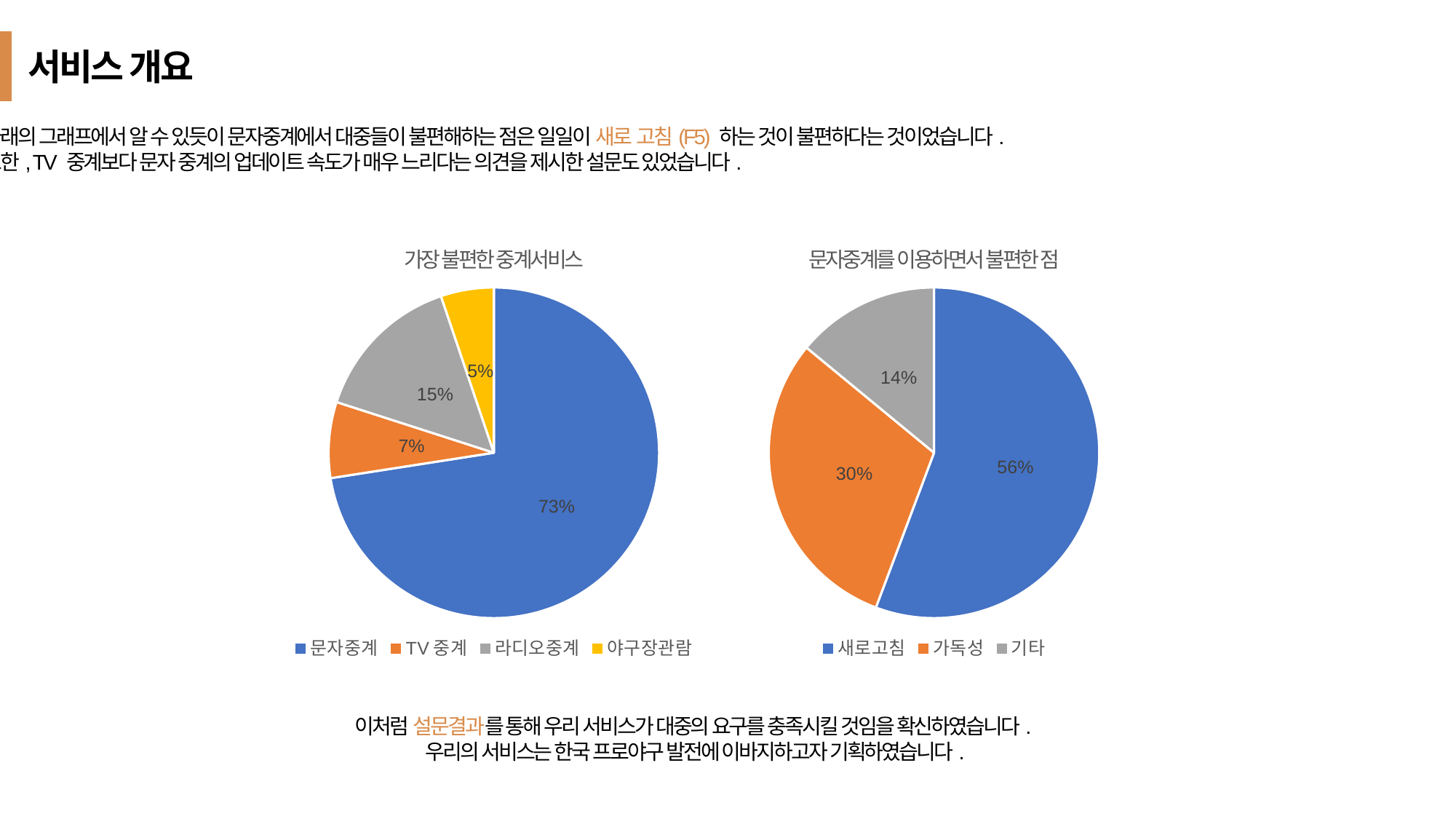

서비스 개요
아래의 그래프에서 알 수 있듯이 문자중계에서 대중들이 불편해하는 점은 일일이 새로 고침(F5) 하는 것이 불편하다는 것이었습니다.
또한, TV 중계보다 문자 중계의 업데이트 속도가 매우 느리다는 의견을 제시한 설문도 있었습니다.

### Chart:

| Category | 가장 불편한 중계서비스 |
|---|---|
| 문자중계 | 0.694 |
| TV중계 | 0.071 |
| 라디오중계 | 0.1421 |
| 야구장관람 | 0.0496 |

### Chart:

| Category | 문자중계를 이용하면서 불편한 점 |
|---|---|
| 새로고침 | 0.5645 |
| 가독성 | 0.3065 |
| 기타 | 0.1421 |
이처럼 설문결과를 통해 우리 서비스가 대중의 요구를 충족시킬 것임을 확신하였습니다.
우리의 서비스는 한국 프로야구 발전에 이바지하고자 기획하였습니다.